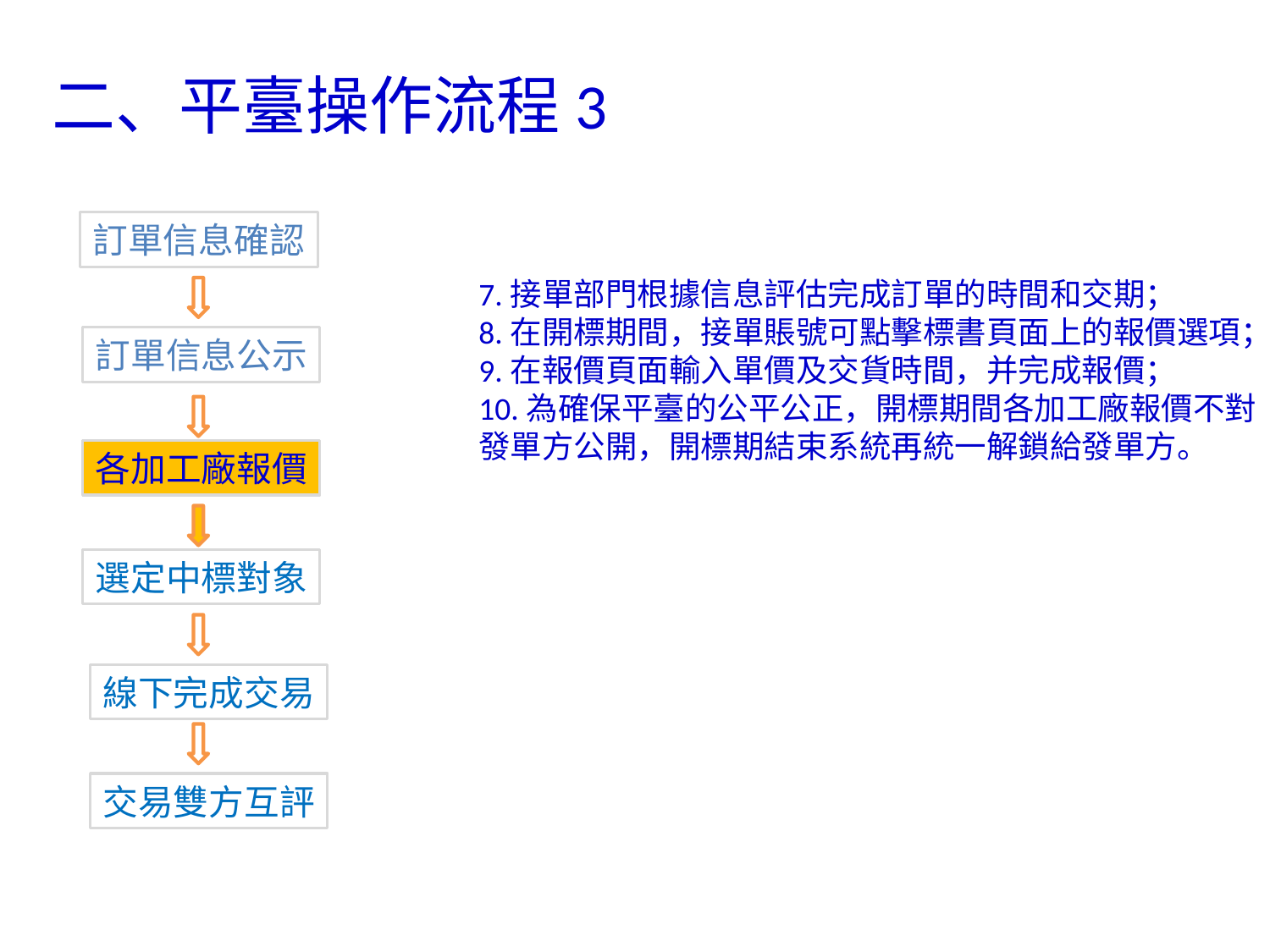

二、平臺操作流程3
訂單信息確認
7.接單部門根據信息評估完成訂單的時間和交期；
8.在開標期間，接單賬號可點擊標書頁面上的報價選項；
9.在報價頁面輸入單價及交貨時間，并完成報價；
10.為確保平臺的公平公正，開標期間各加工廠報價不對發單方公開，開標期結束系統再統一解鎖給發單方。

訂單信息公示

各加工廠報價

選定中標對象

線下完成交易

交易雙方互評